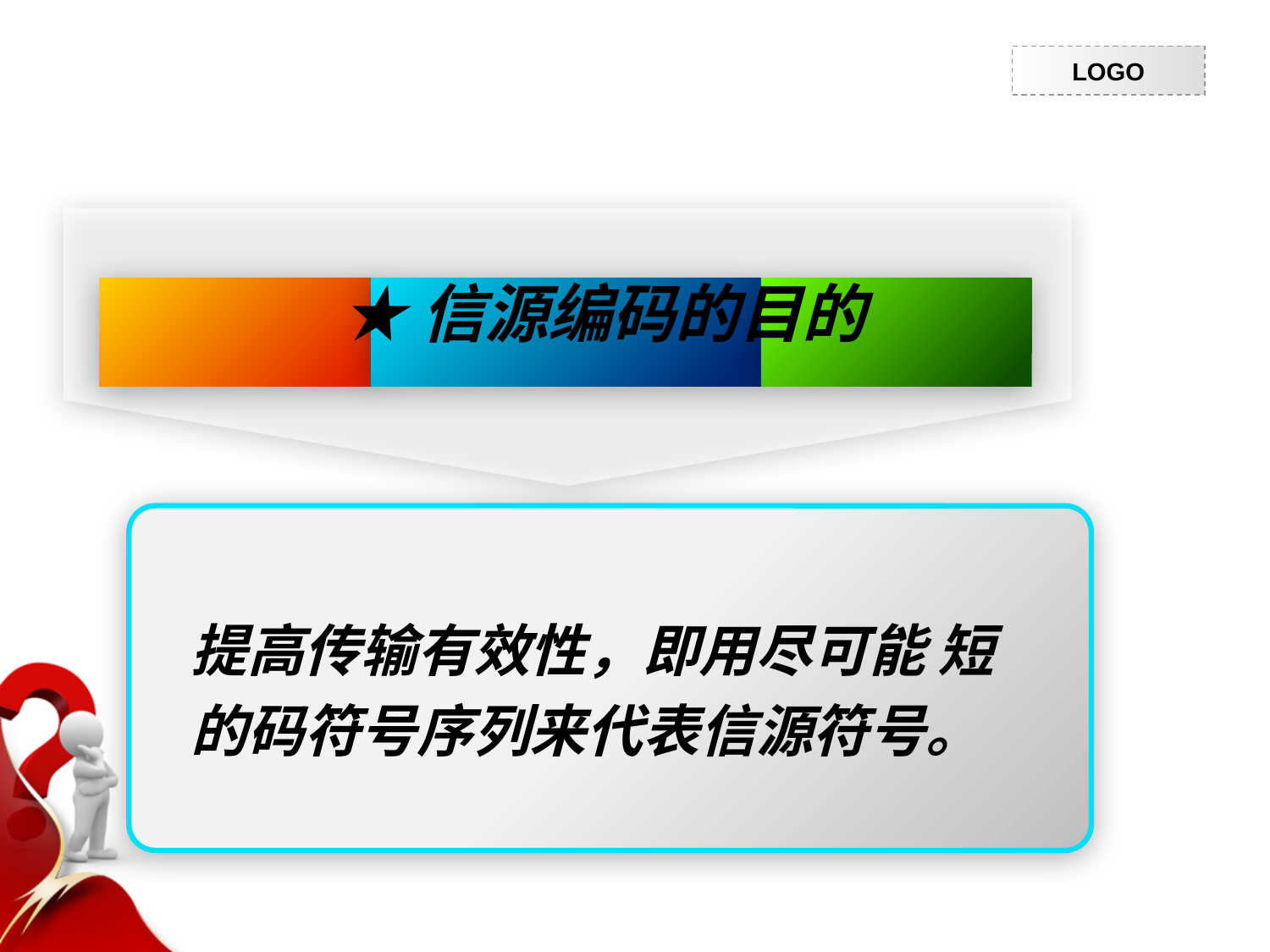

★信源编码的目的

提高传输有效性，即用尽可能 短的码符号序列来代表信源符号。